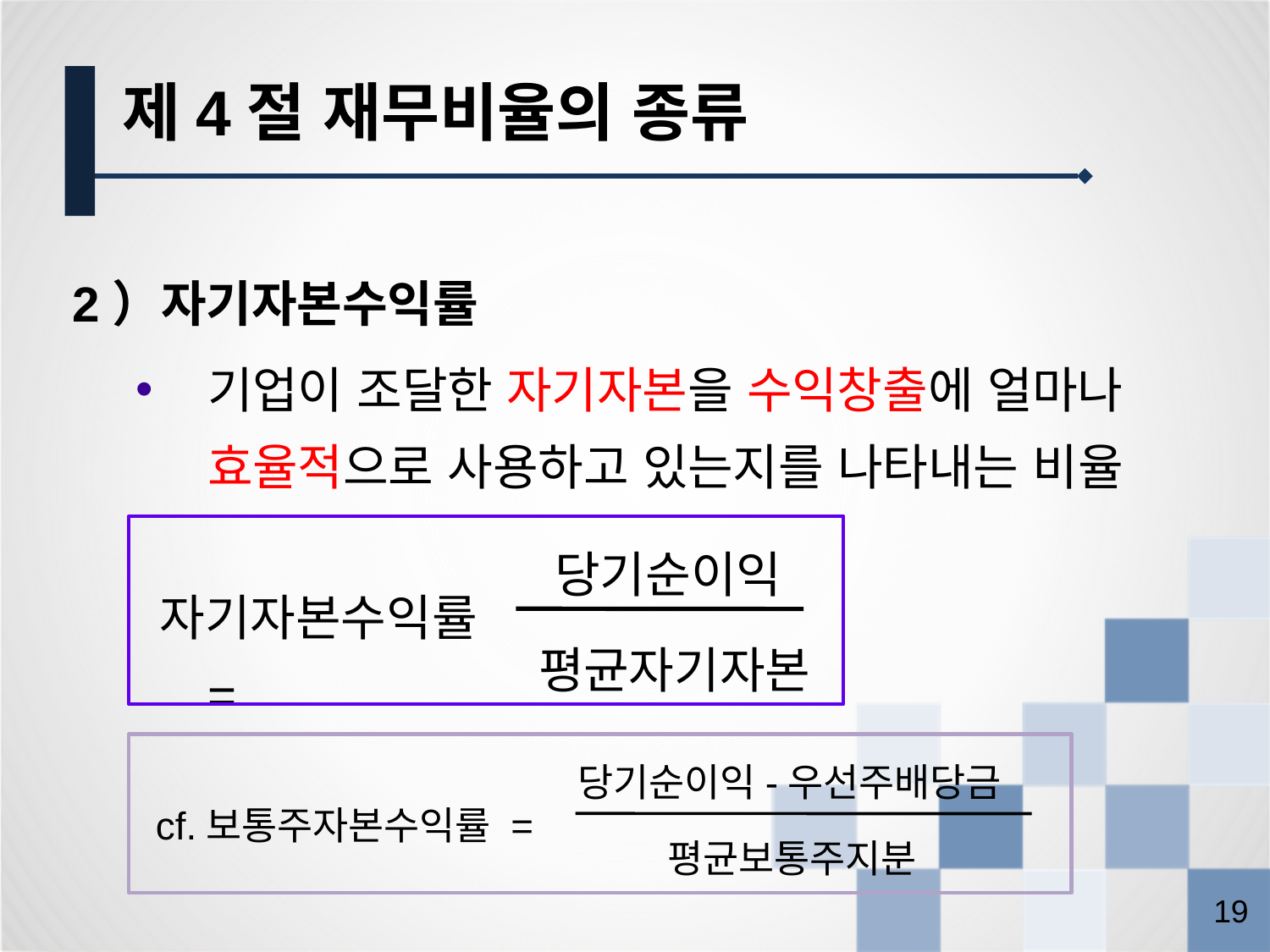

제4절 재무비율의 종류

2）자기자본수익률
기업이 조달한 자기자본을 수익창출에 얼마나 효율적으로 사용하고 있는지를 나타내는 비율

당기순이익
자기자본수익률 =
평균자기자본

당기순이익-우선주배당금
cf.보통주자본수익률 =
평균보통주지분
19